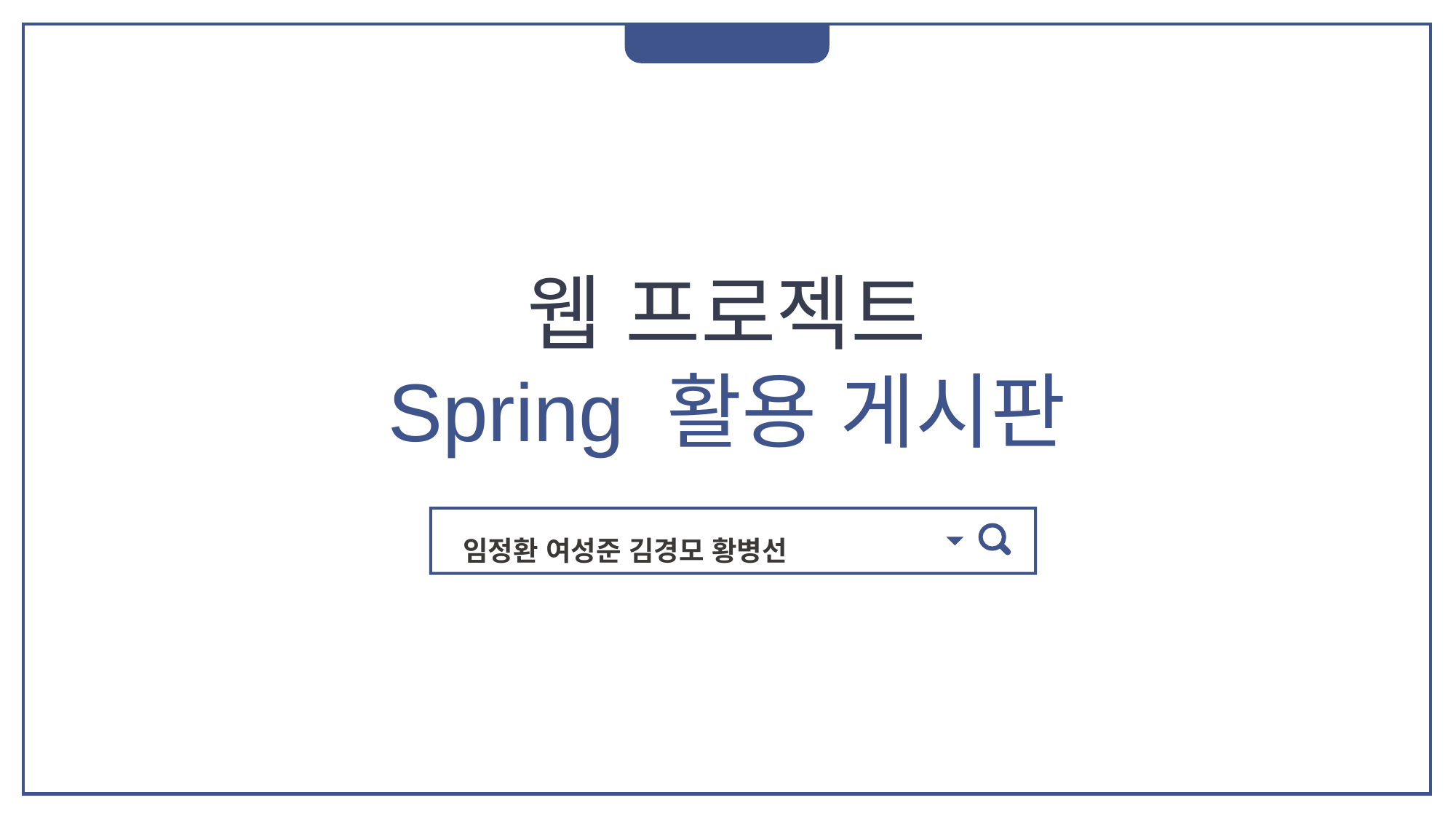

웹 프로젝트
Spring 활용 게시판

임정환 여성준 김경모 황병선